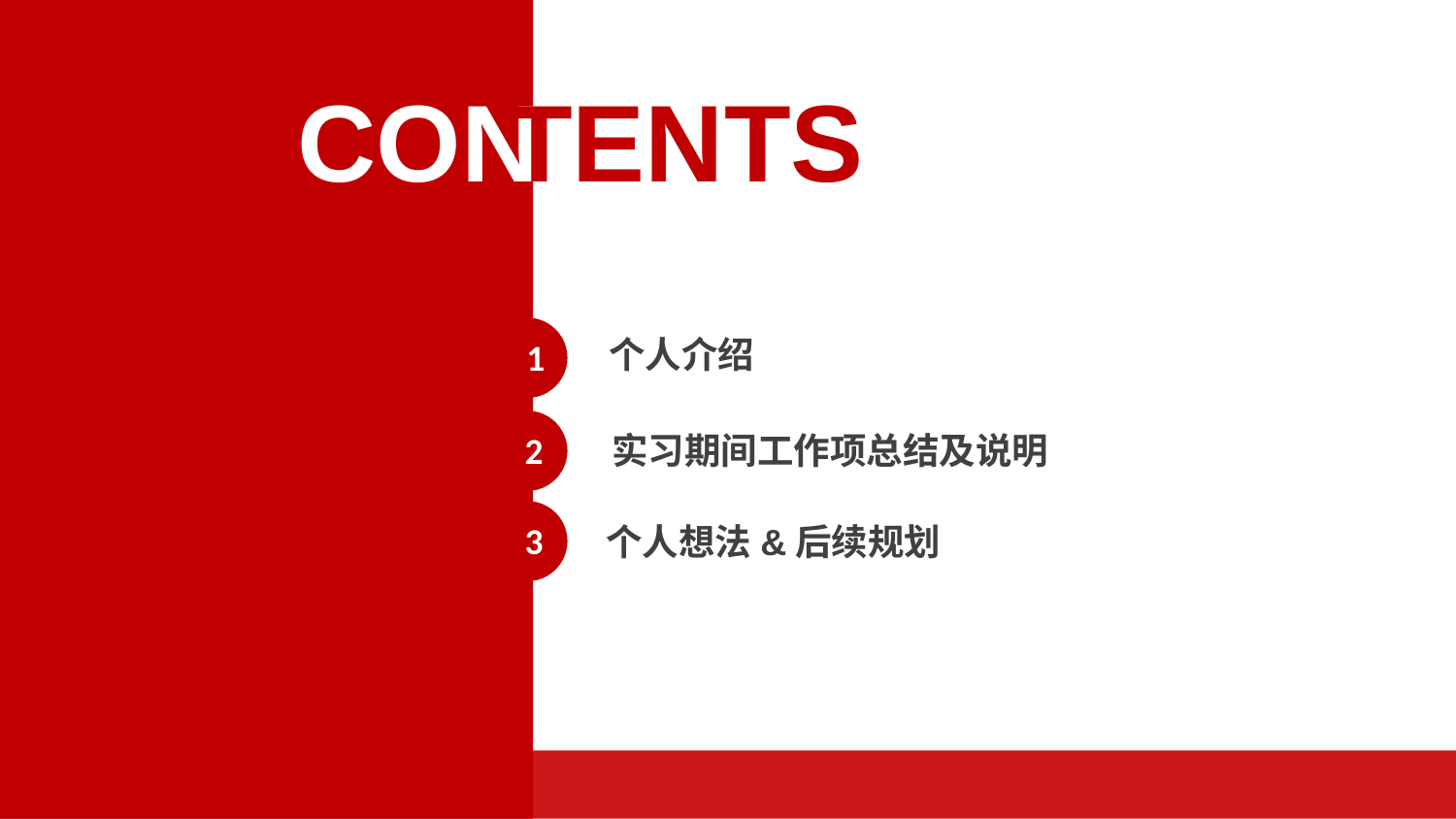

CON
TENTS

个人介绍
1

2
实习期间工作项总结及说明

3
个人想法&后续规划